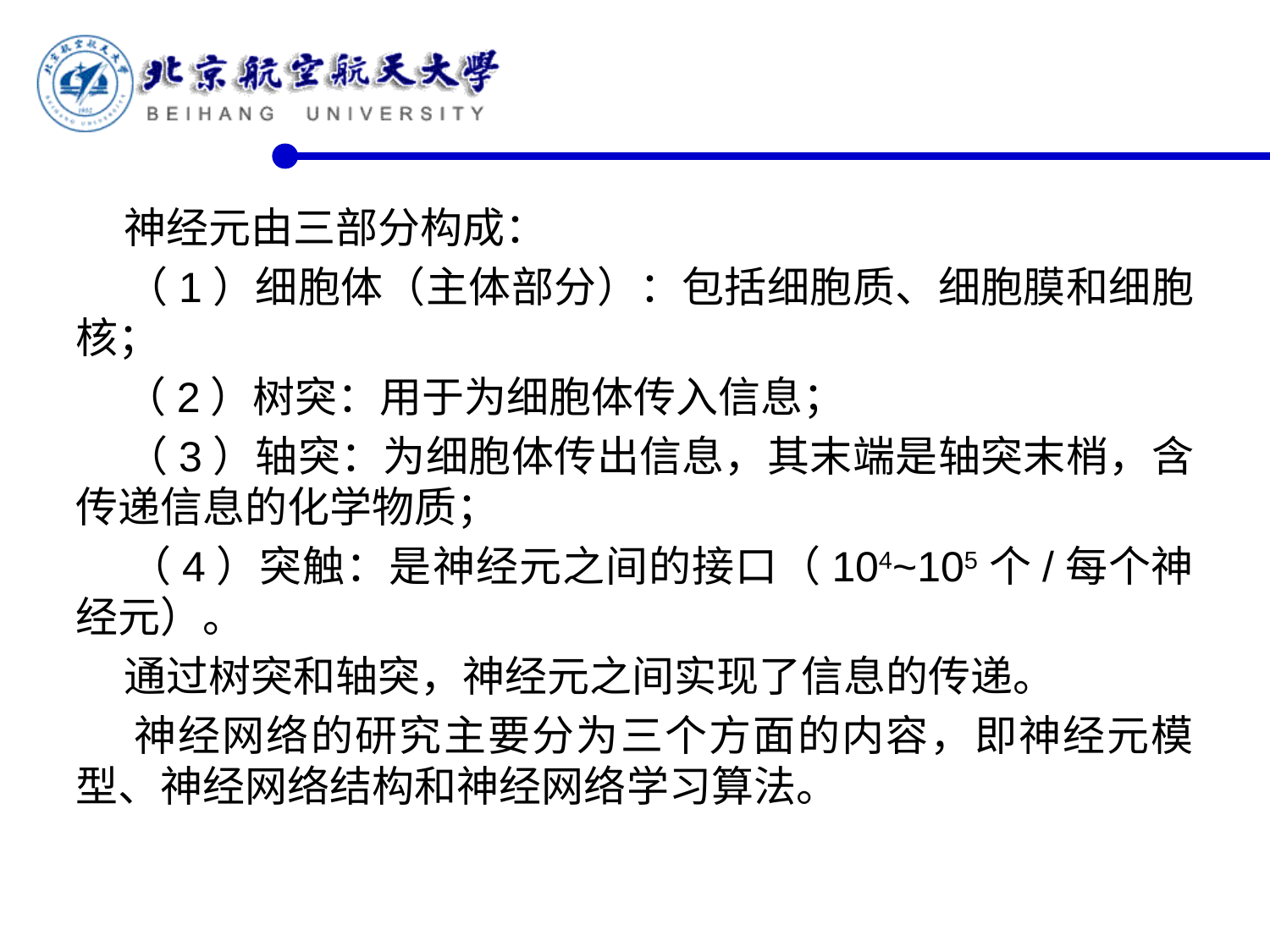

神经元由三部分构成：
    （1）细胞体（主体部分）：包括细胞质、细胞膜和细胞核；
    （2）树突：用于为细胞体传入信息；
    （3）轴突：为细胞体传出信息，其末端是轴突末梢，含传递信息的化学物质；
    （4）突触：是神经元之间的接口（104~105个/每个神经元）。
    通过树突和轴突，神经元之间实现了信息的传递。
    神经网络的研究主要分为三个方面的内容，即神经元模型、神经网络结构和神经网络学习算法。